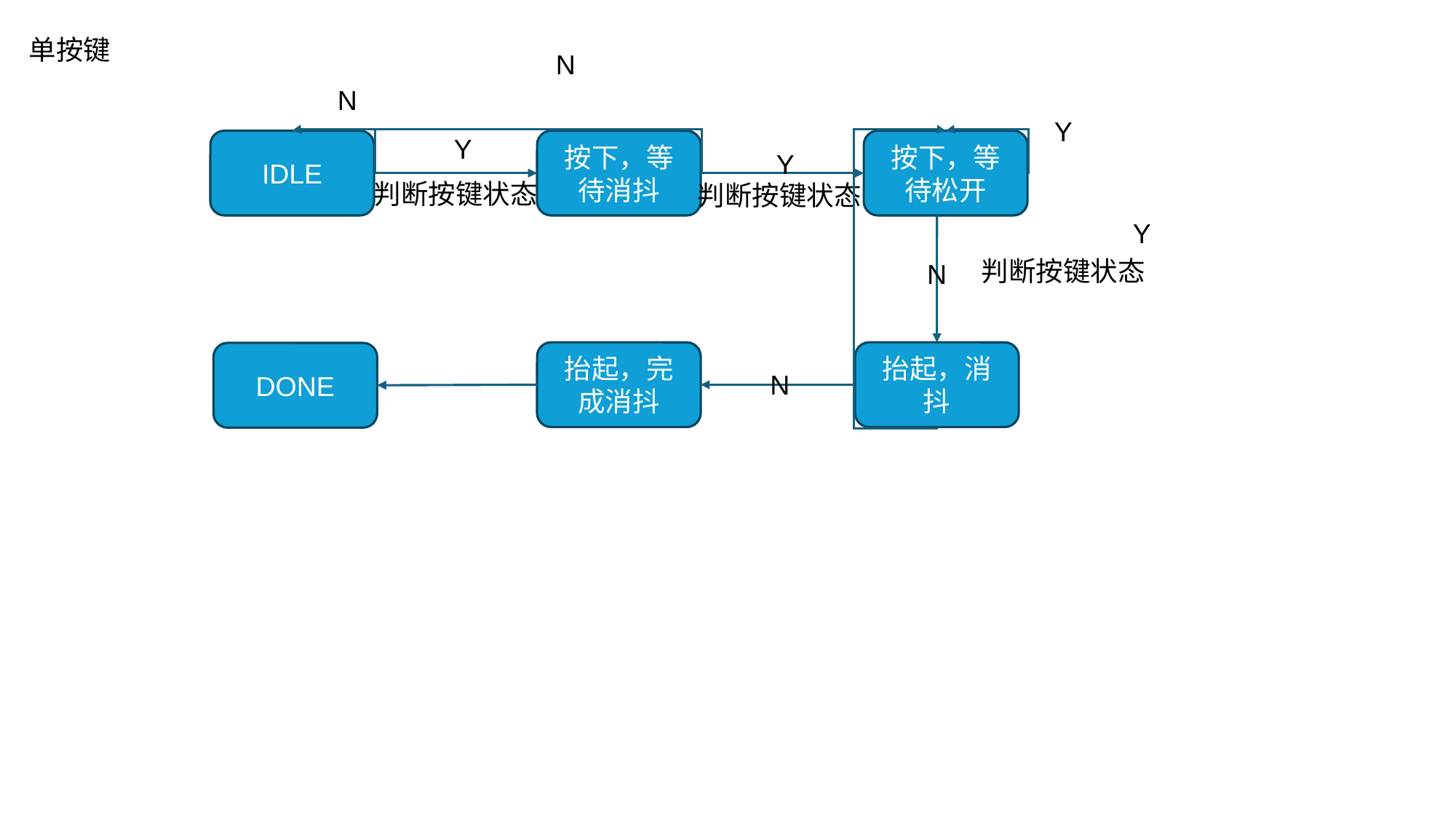

单按键
N
N
Y
Y
IDLE
按下，等待消抖
按下，等待松开
Y
判断按键状态
判断按键状态
Y
判断按键状态
N
抬起，完成消抖
抬起，消抖
DONE
N